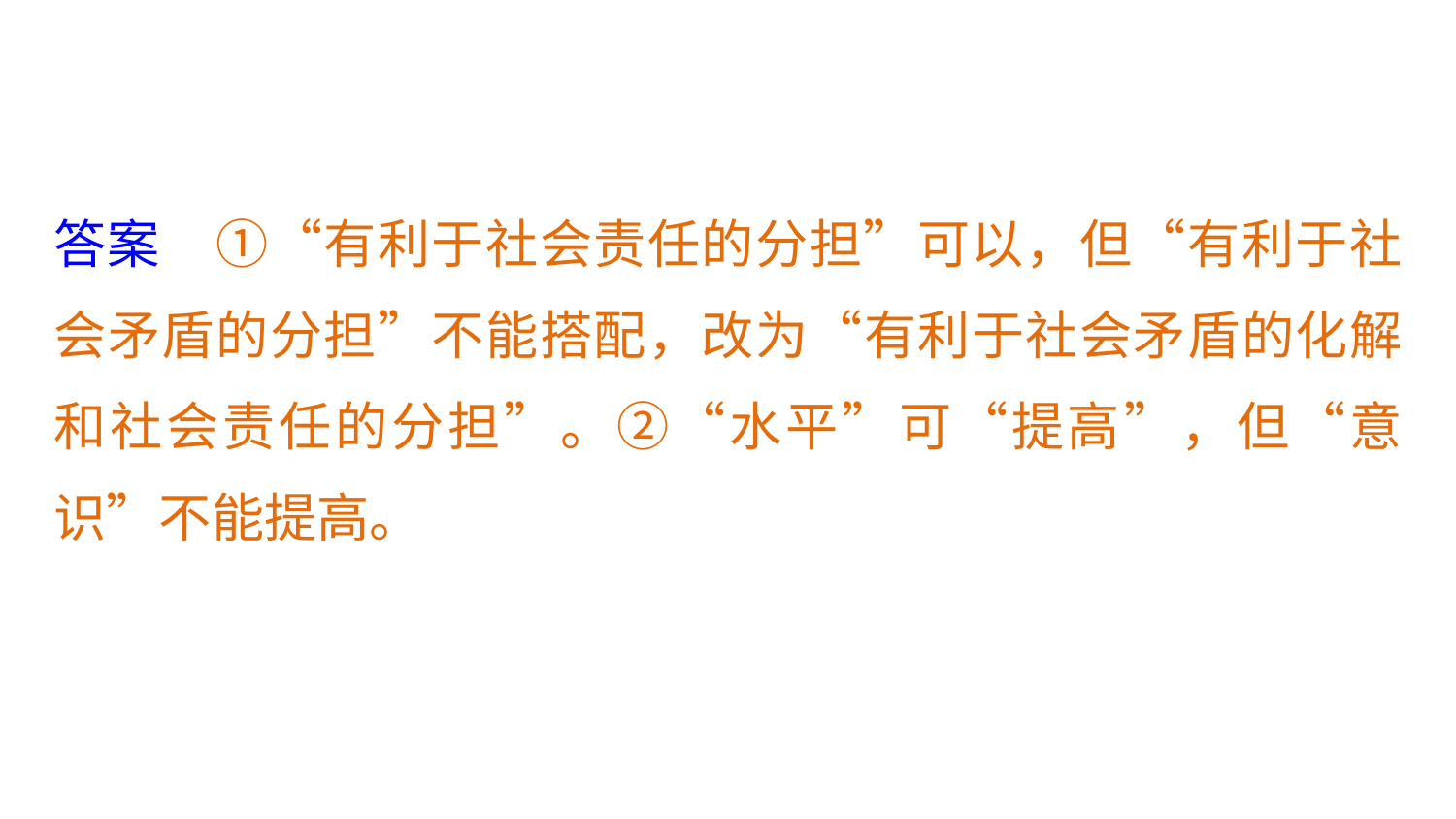

答案　①“有利于社会责任的分担”可以，但“有利于社会矛盾的分担”不能搭配，改为“有利于社会矛盾的化解和社会责任的分担”。②“水平”可“提高”，但“意识”不能提高。